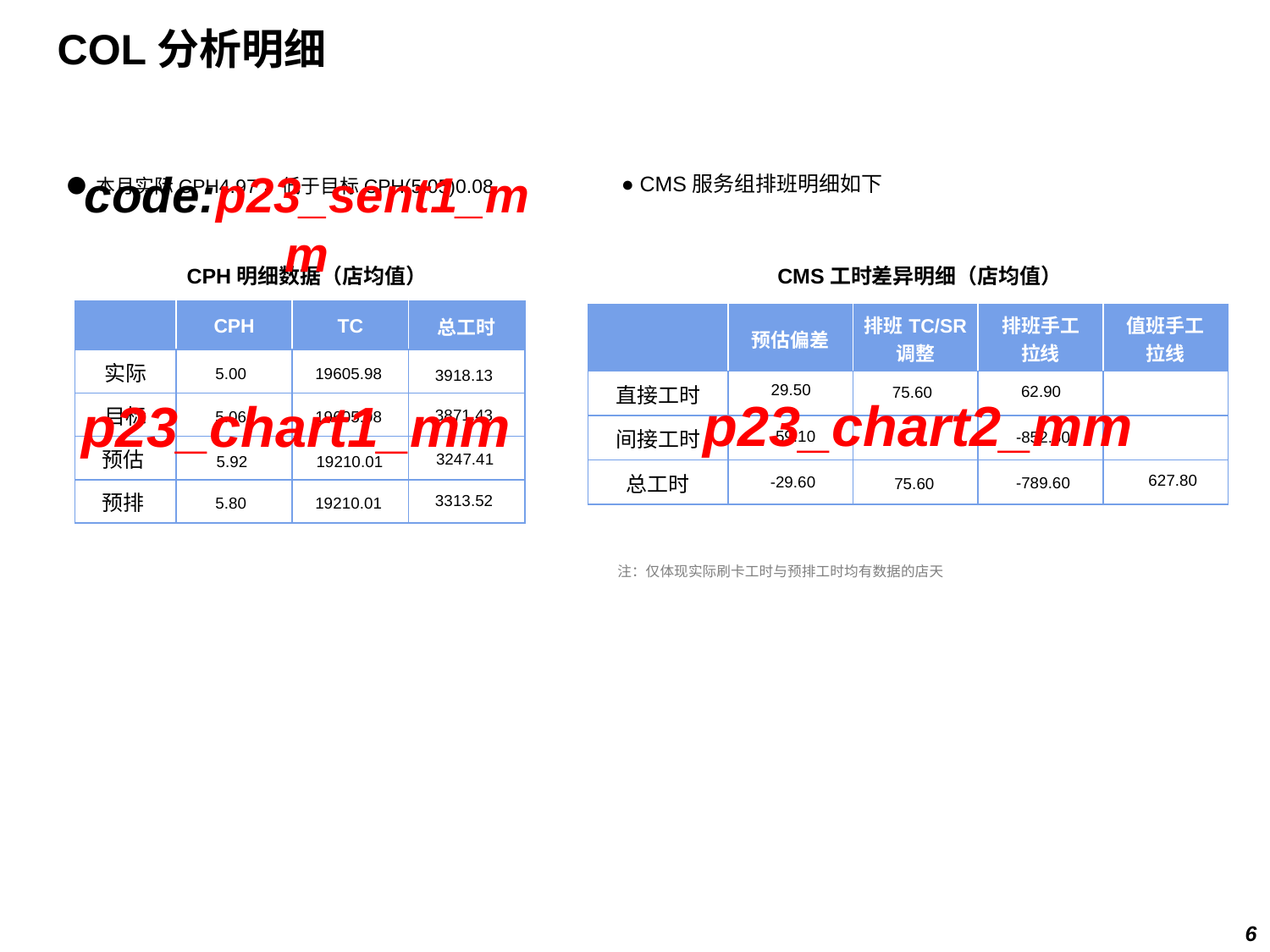

COL分析明细
● 本月实际CPH4.97，低于目标CPH(5.05)0.08
code:p23_sent1_mm
● CMS服务组排班明细如下
CPH明细数据（店均值）
CMS工时差异明细（店均值）
|  | CPH | TC | 总工时 |
| --- | --- | --- | --- |
| 实际 |  |  |  |
| 目标 |  |  |  |
| 预估 |  |  |  |
| 预排 |  |  |  |
|  | 预估偏差 | 排班TC/SR 调整 | 排班手工 拉线 | 值班手工 拉线 |
| --- | --- | --- | --- | --- |
| 直接工时 |  |  |  |  |
| 间接工时 |  |  |  |  |
| 总工时 |  |  |  |  |
19605.98
5.00
3918.13
29.50

62.90
75.60
p23_chart2_mm
p23_chart1_mm
3871.43
5.06
19605.98
-59.10

-852.50

3247.41
5.92
19210.01
627.80
-29.60
-789.60
75.60
3313.52
5.80
19210.01
注：仅体现实际刷卡工时与预排工时均有数据的店天